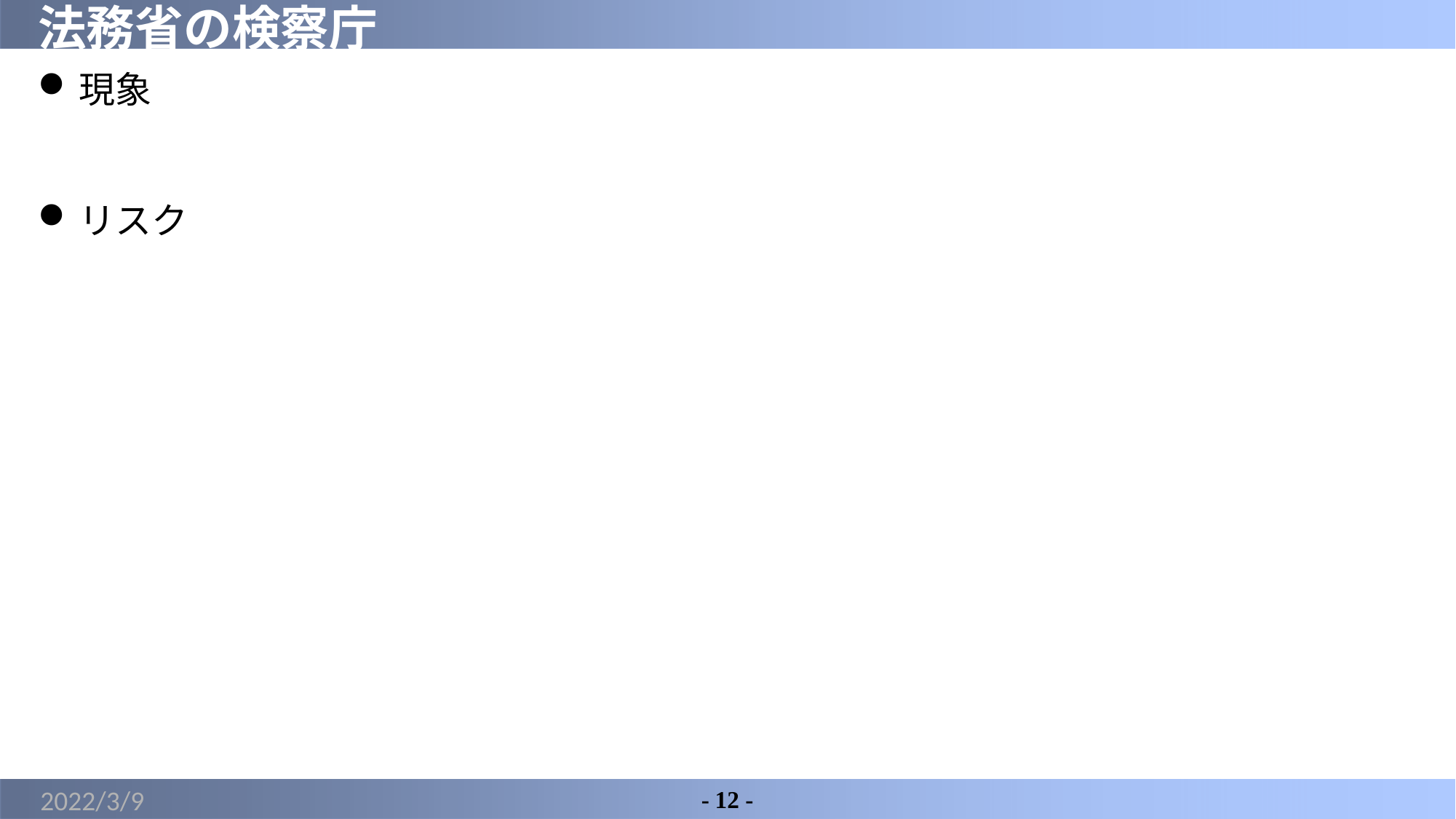

# 法務省の検察庁
現象

リスク

2022/3/9
- 12 -